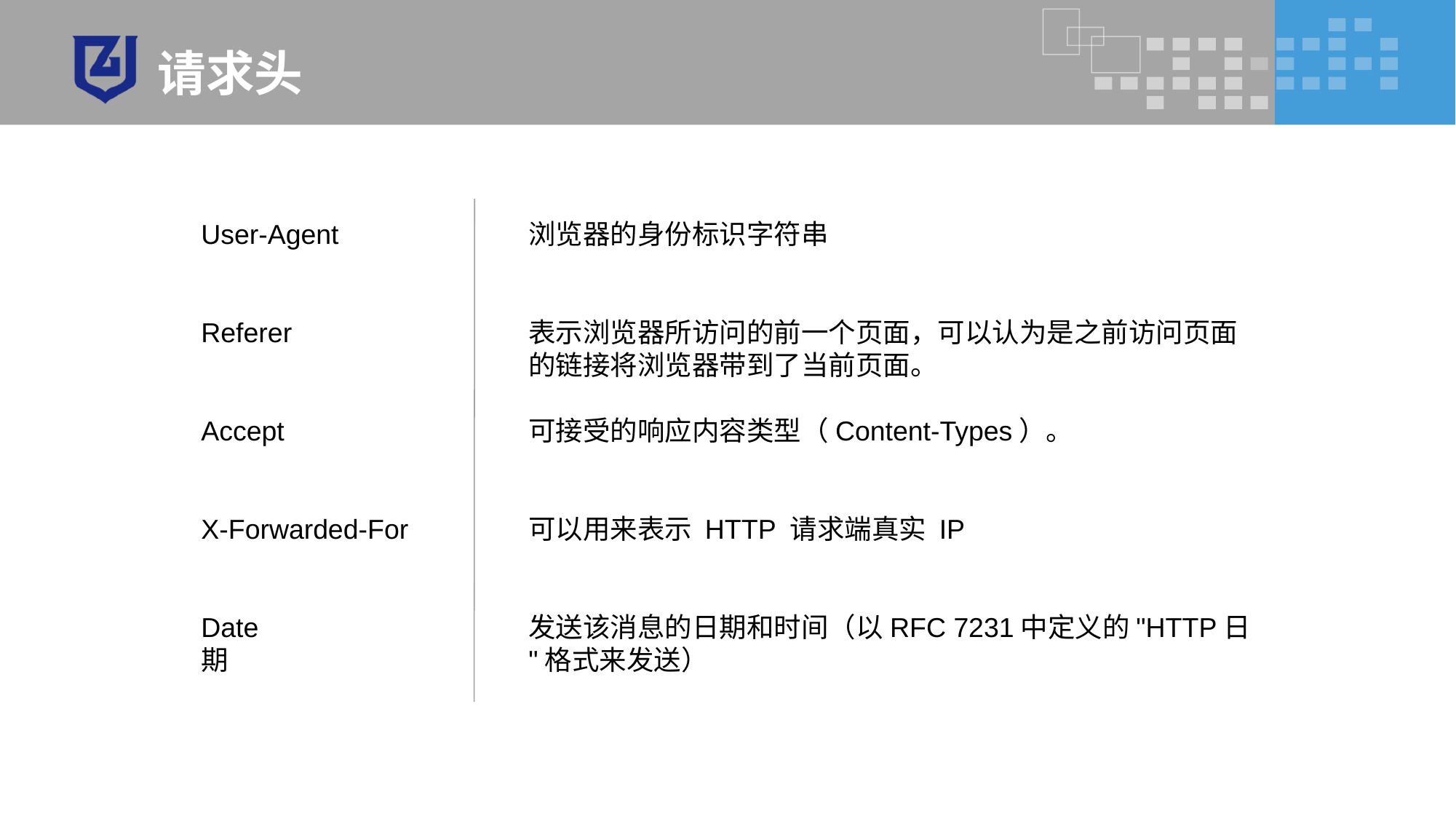

# 请求头
User-Agent		浏览器的身份标识字符串

Referer			表示浏览器所访问的前一个页面，可以认为是之前访问页面			的链接将浏览器带到了当前页面。

Accept			可接受的响应内容类型（Content-Types）。

X-Forwarded-For		可以用来表示 HTTP 请求端真实 IP

Date			发送该消息的日期和时间（以RFC 7231中定义的"HTTP日期			"格式来发送）